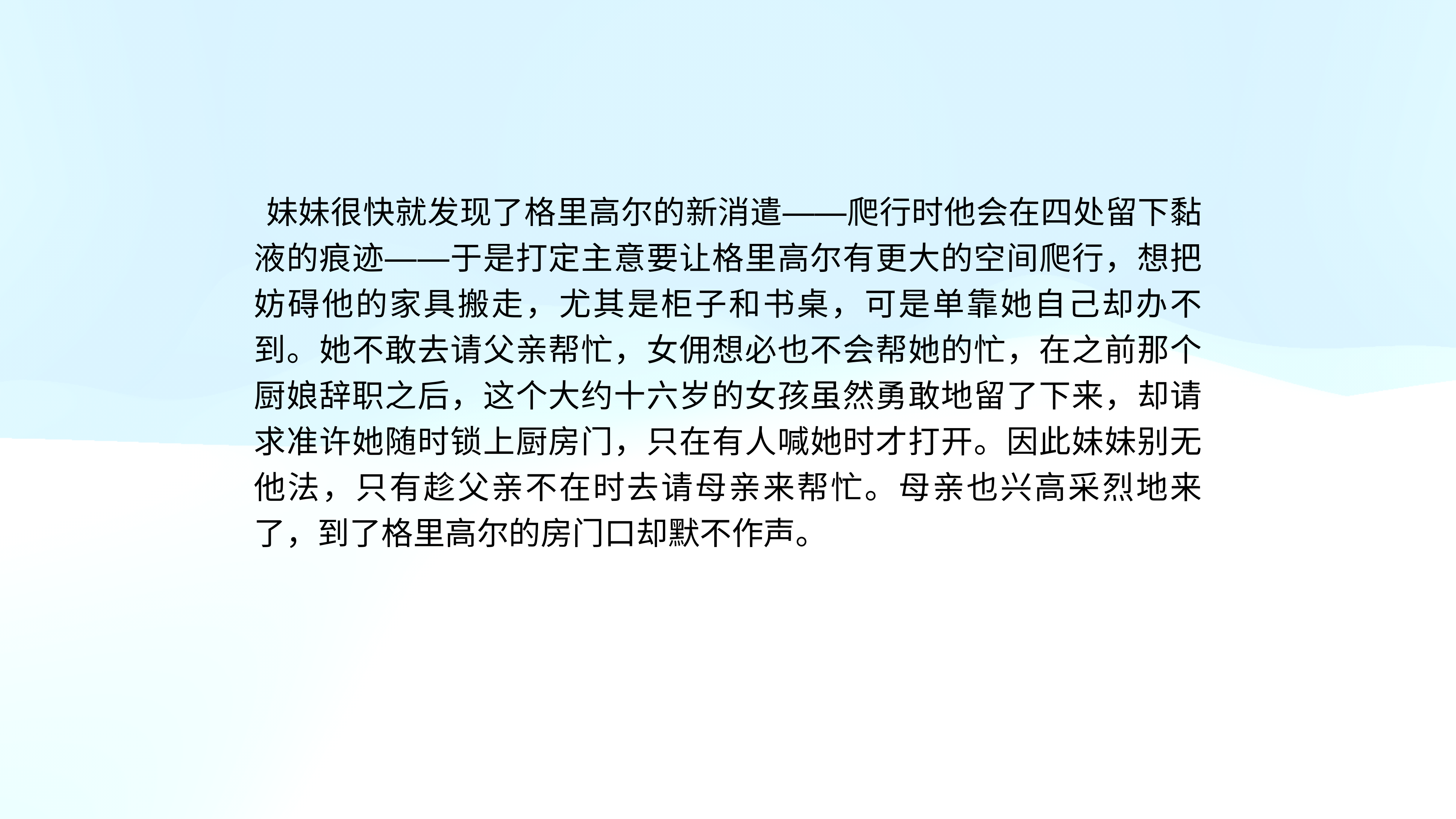

妹妹很快就发现了格里高尔的新消遣——爬行时他会在四处留下黏液的痕迹——于是打定主意要让格里高尔有更大的空间爬行，想把妨碍他的家具搬走，尤其是柜子和书桌，可是单靠她自己却办不到。她不敢去请父亲帮忙，女佣想必也不会帮她的忙，在之前那个厨娘辞职之后，这个大约十六岁的女孩虽然勇敢地留了下来，却请求准许她随时锁上厨房门，只在有人喊她时才打开。因此妹妹别无他法，只有趁父亲不在时去请母亲来帮忙。母亲也兴高采烈地来了，到了格里高尔的房门口却默不作声。